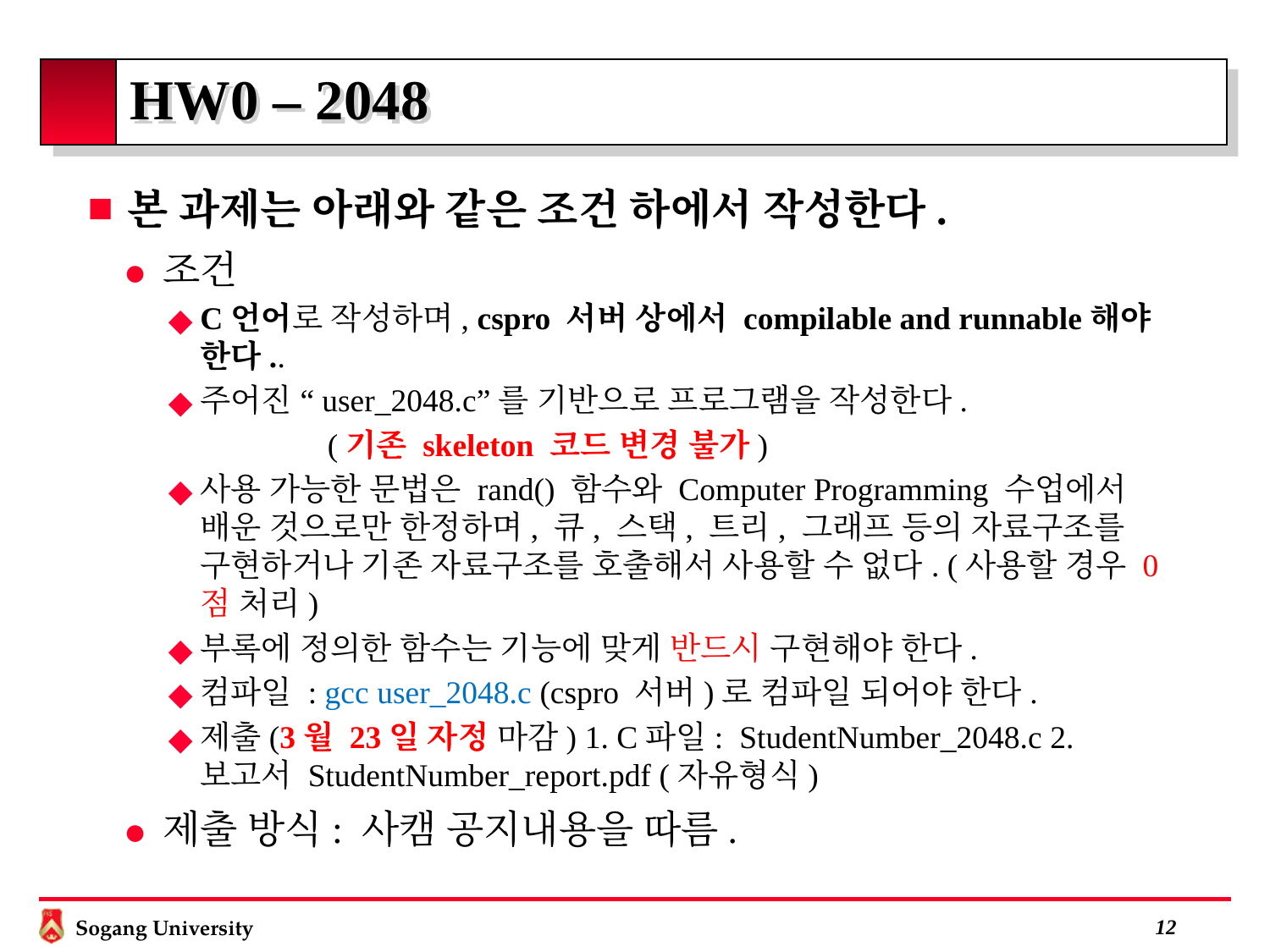

# HW0 – 2048
본 과제는 아래와 같은 조건 하에서 작성한다.
조건
C언어로 작성하며, cspro 서버 상에서 compilable and runnable해야 한다..
주어진 “user_2048.c”를 기반으로 프로그램을 작성한다.
	    (기존 skeleton 코드 변경 불가)
사용 가능한 문법은 rand() 함수와 Computer Programming 수업에서 배운 것으로만 한정하며, 큐, 스택, 트리, 그래프 등의 자료구조를 구현하거나 기존 자료구조를 호출해서 사용할 수 없다. (사용할 경우 0점 처리)
부록에 정의한 함수는 기능에 맞게 반드시 구현해야 한다.
컴파일 : gcc user_2048.c (cspro 서버)로 컴파일 되어야 한다.
제출(3월 23일 자정 마감) 1. C파일:  StudentNumber_2048.c 2. 보고서 StudentNumber_report.pdf (자유형식)
제출 방식: 사캠 공지내용을 따름.
 12